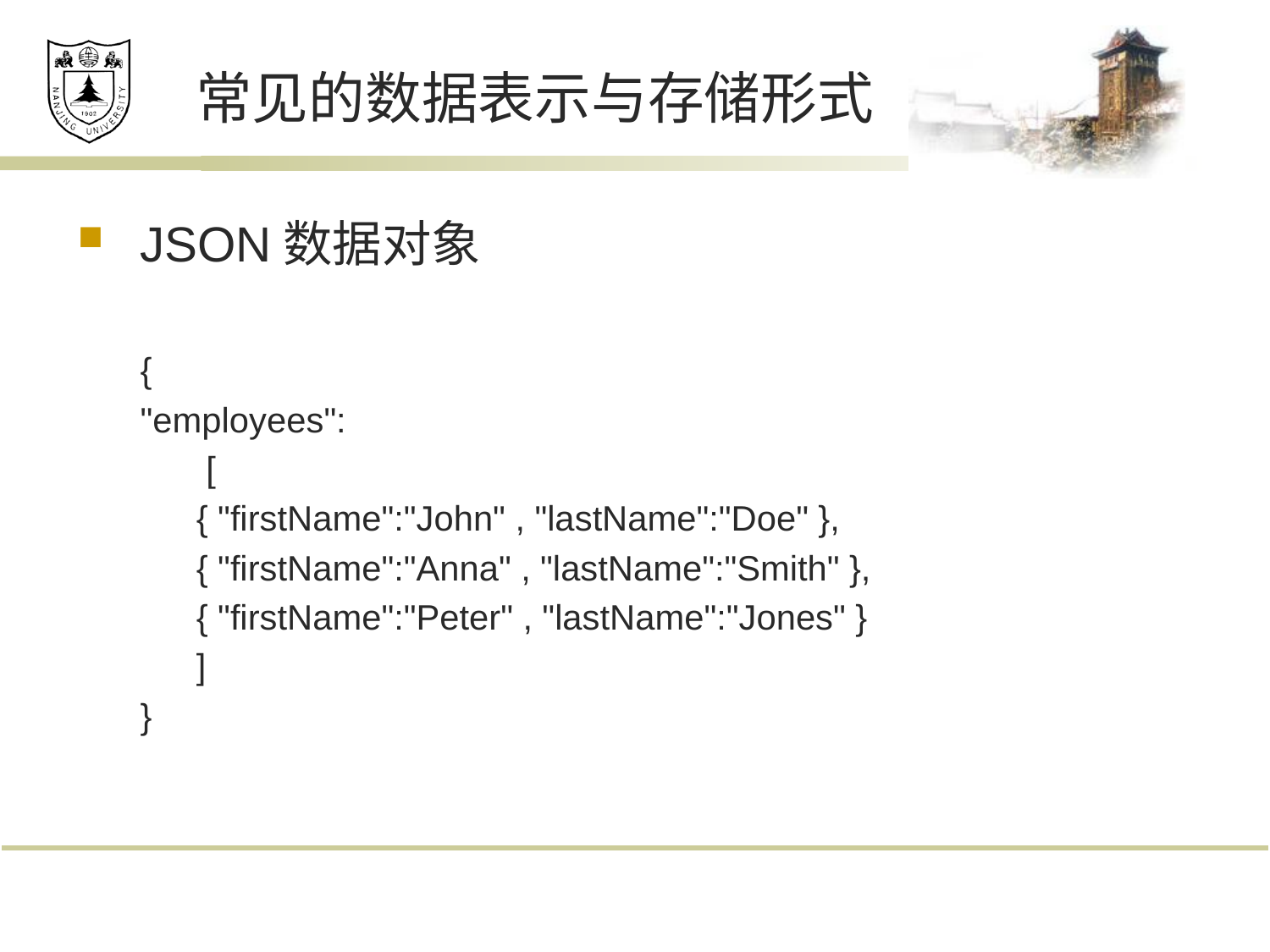

# 常见的数据表示与存储形式
JSON数据对象

{
"employees":
 [
{ "firstName":"John" , "lastName":"Doe" },
{ "firstName":"Anna" , "lastName":"Smith" },
{ "firstName":"Peter" , "lastName":"Jones" }
]
}